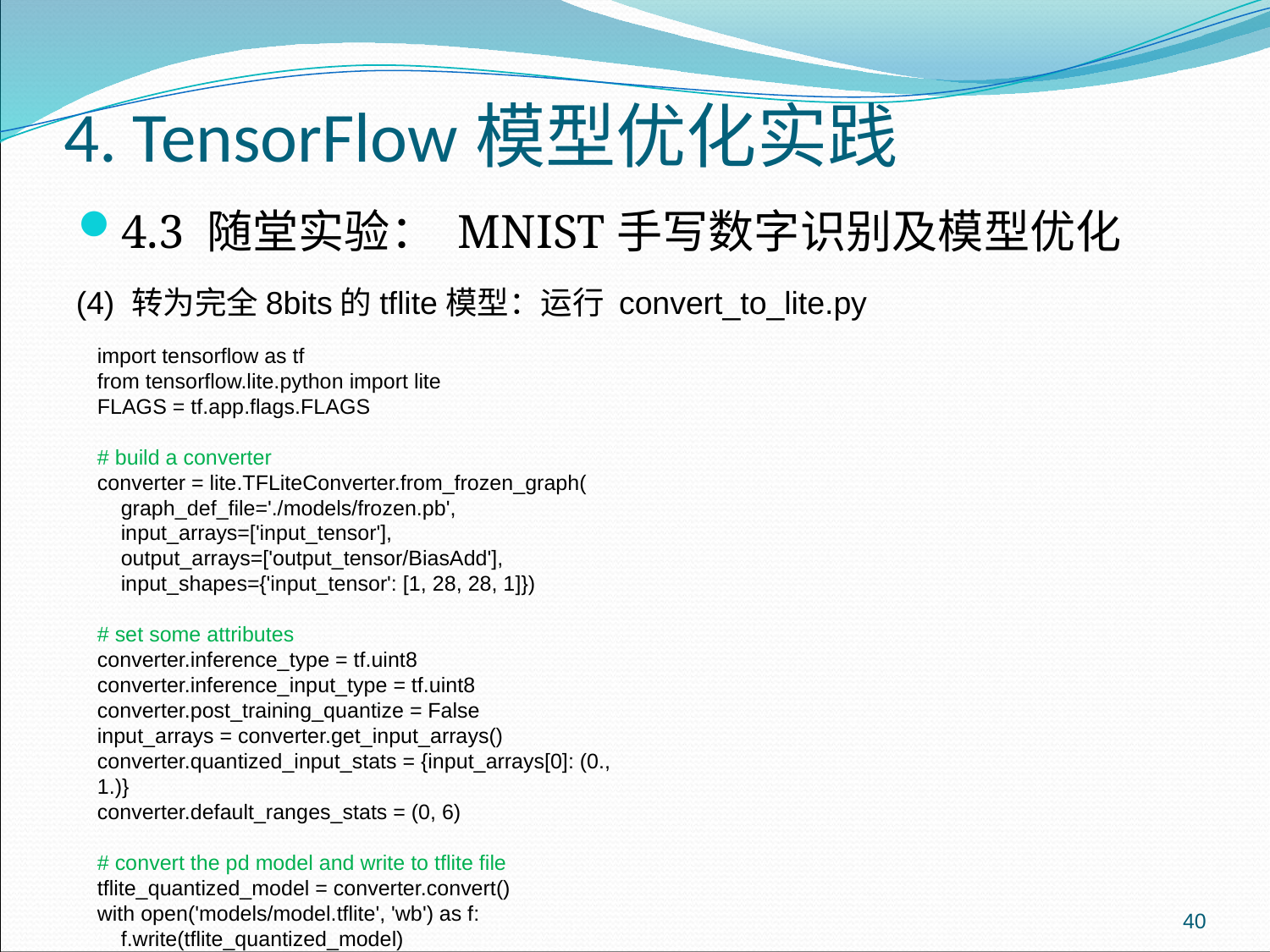

# 4. TensorFlow模型优化实践
4.3 随堂实验： MNIST手写数字识别及模型优化
(4) 转为完全8bits的tflite模型：运行 convert_to_lite.py
import tensorflow as tf
from tensorflow.lite.python import lite
FLAGS = tf.app.flags.FLAGS
# build a converter
converter = lite.TFLiteConverter.from_frozen_graph(
    graph_def_file='./models/frozen.pb',
    input_arrays=['input_tensor'],
    output_arrays=['output_tensor/BiasAdd'],
    input_shapes={'input_tensor': [1, 28, 28, 1]})
# set some attributes
converter.inference_type = tf.uint8
converter.inference_input_type = tf.uint8
converter.post_training_quantize = False
input_arrays = converter.get_input_arrays()
converter.quantized_input_stats = {input_arrays[0]: (0., 1.)}
converter.default_ranges_stats = (0, 6)
# convert the pd model and write to tflite file
tflite_quantized_model = converter.convert()
with open('models/model.tflite', 'wb') as f:
    f.write(tflite_quantized_model)
40